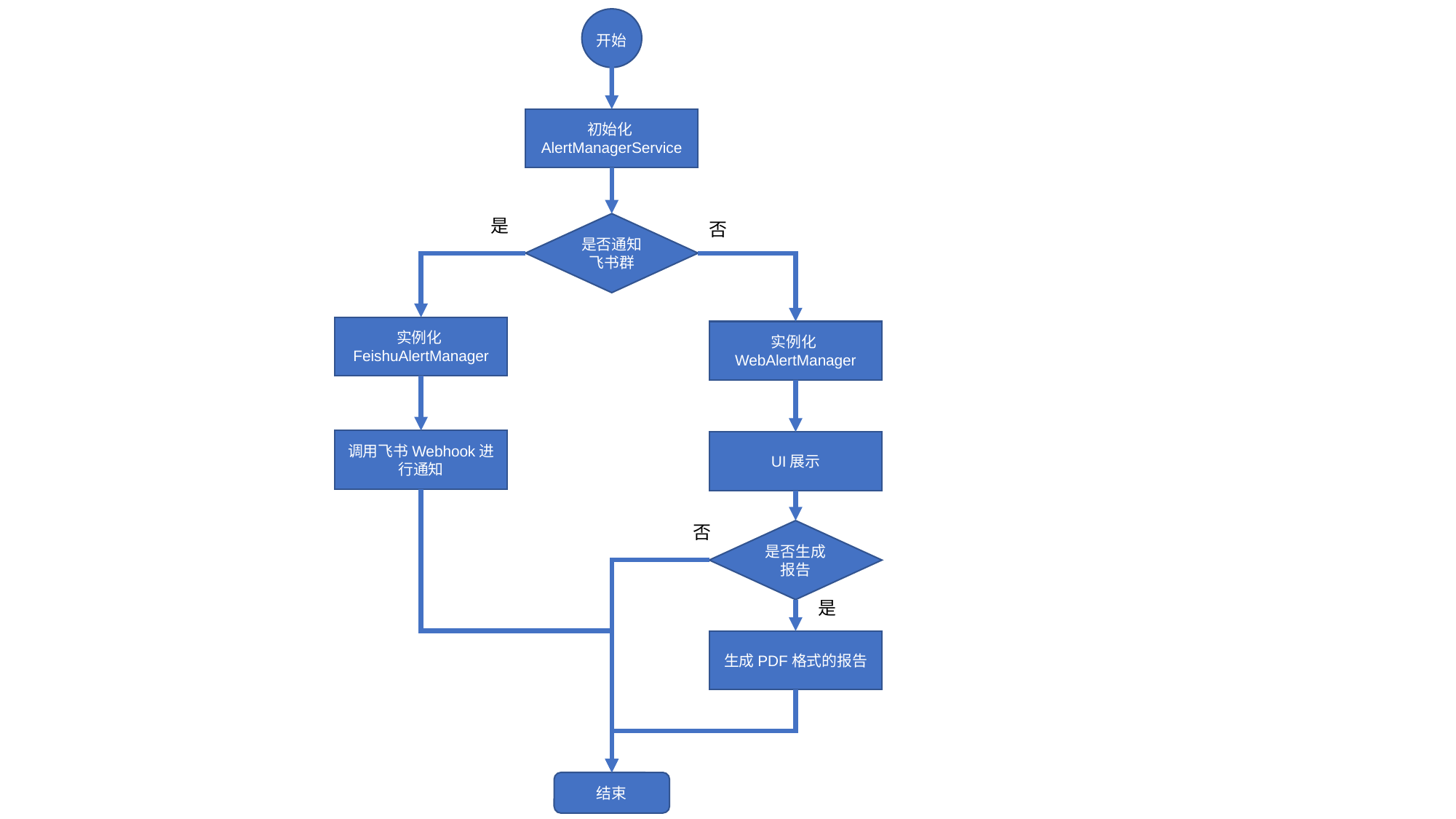

开始
初始化AlertManagerService
是
否
是否通知飞书群
实例化FeishuAlertManager
实例化WebAlertManager
调用飞书Webhook进行通知
UI展示
否
是否生成报告
是
生成PDF格式的报告
结束